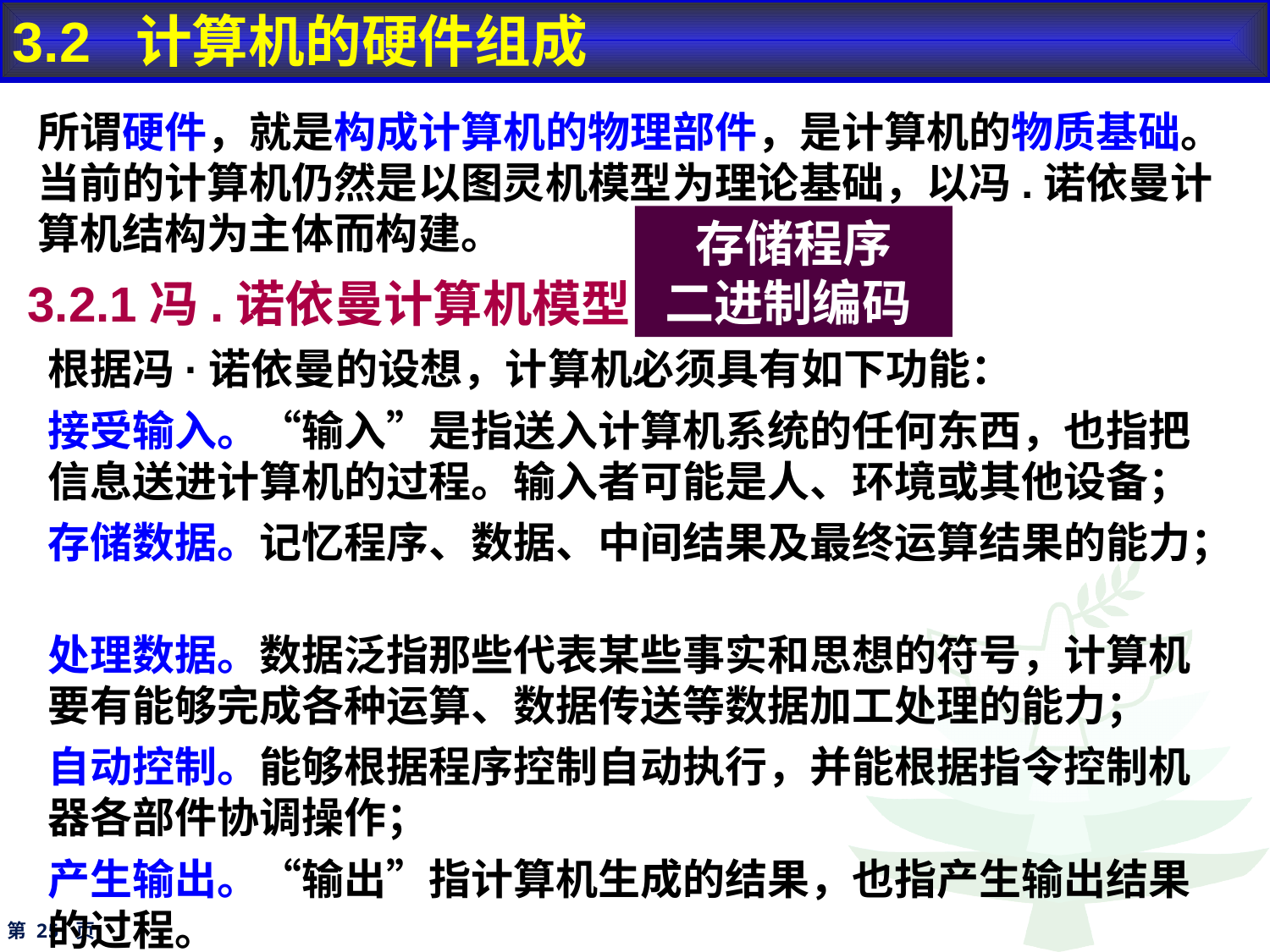

3.2  计算机的硬件组成
所谓硬件，就是构成计算机的物理部件，是计算机的物质基础。当前的计算机仍然是以图灵机模型为理论基础，以冯.诺依曼计算机结构为主体而构建。
存储程序
二进制编码
3.2.1冯.诺依曼计算机模型
根据冯·诺依曼的设想，计算机必须具有如下功能：
接受输入。“输入”是指送入计算机系统的任何东西，也指把信息送进计算机的过程。输入者可能是人、环境或其他设备；
存储数据。记忆程序、数据、中间结果及最终运算结果的能力；
处理数据。数据泛指那些代表某些事实和思想的符号，计算机要有能够完成各种运算、数据传送等数据加工处理的能力；
自动控制。能够根据程序控制自动执行，并能根据指令控制机器各部件协调操作；
产生输出。“输出”指计算机生成的结果，也指产生输出结果的过程。